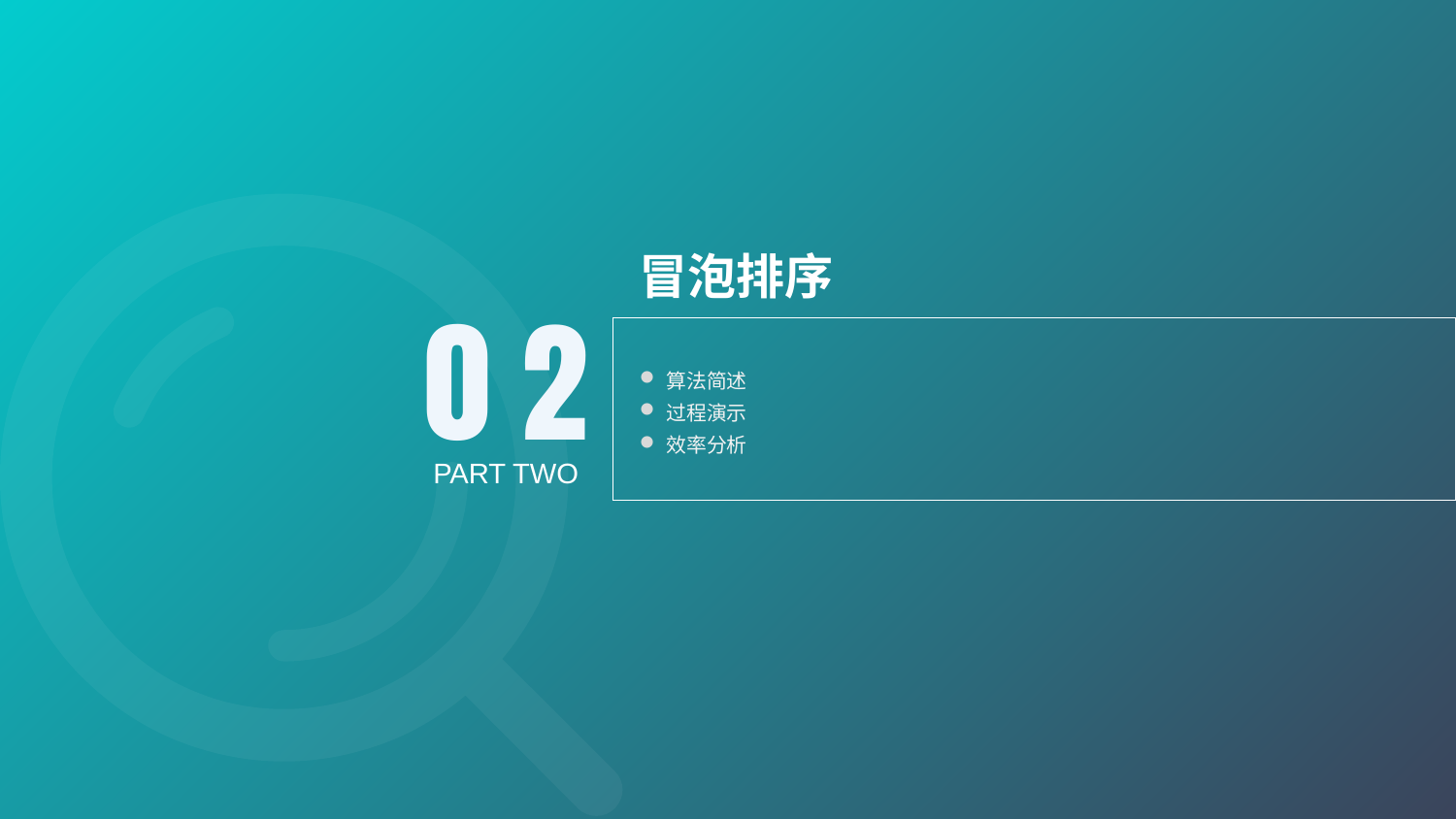

冒泡排序
0 2

算法简述
过程演示
效率分析
PART TWO